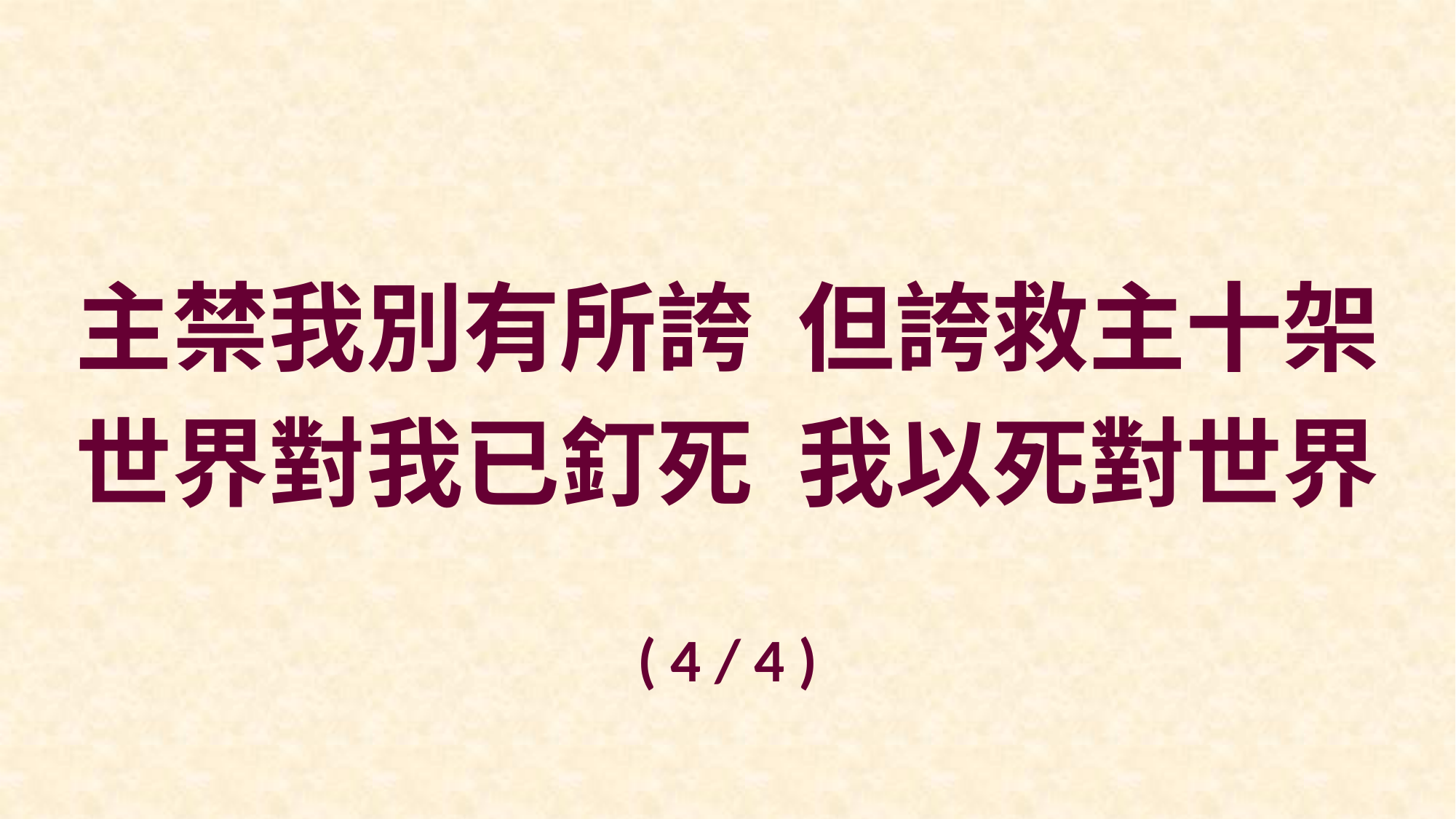

主禁我別有所誇  但誇救主十架
世界對我已釘死  我以死對世界
( 4 / 4 )